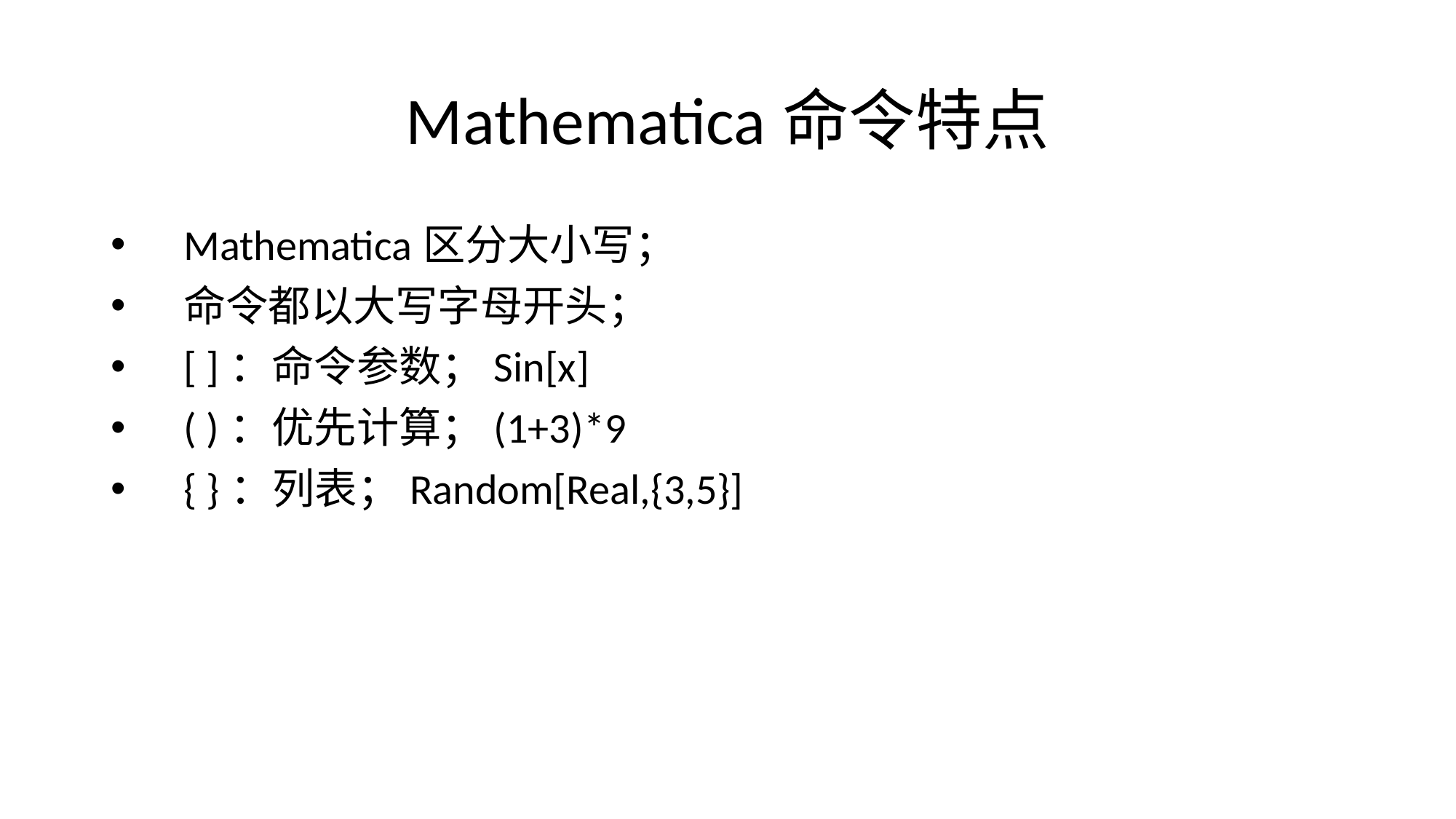

# Mathematica命令特点
Mathematica区分大小写；
命令都以大写字母开头；
[ ]：命令参数；Sin[x]
( )：优先计算；(1+3)*9
{ }：列表；Random[Real,{3,5}]